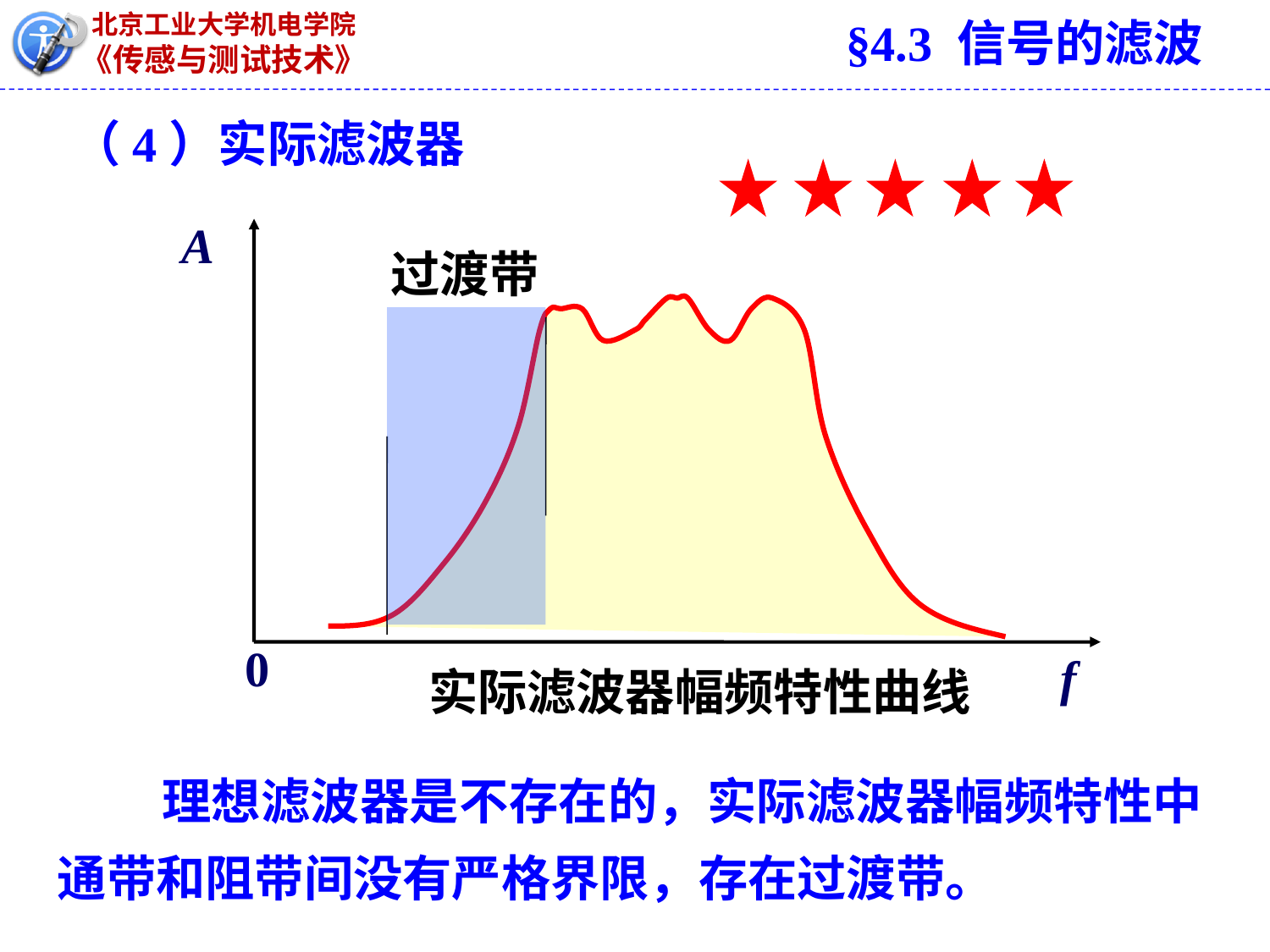

§4.3 信号的滤波
（4）实际滤波器

A

0
f

过渡带

实际滤波器幅频特性曲线
        理想滤波器是不存在的，实际滤波器幅频特性中通带和阻带间没有严格界限，存在过渡带。